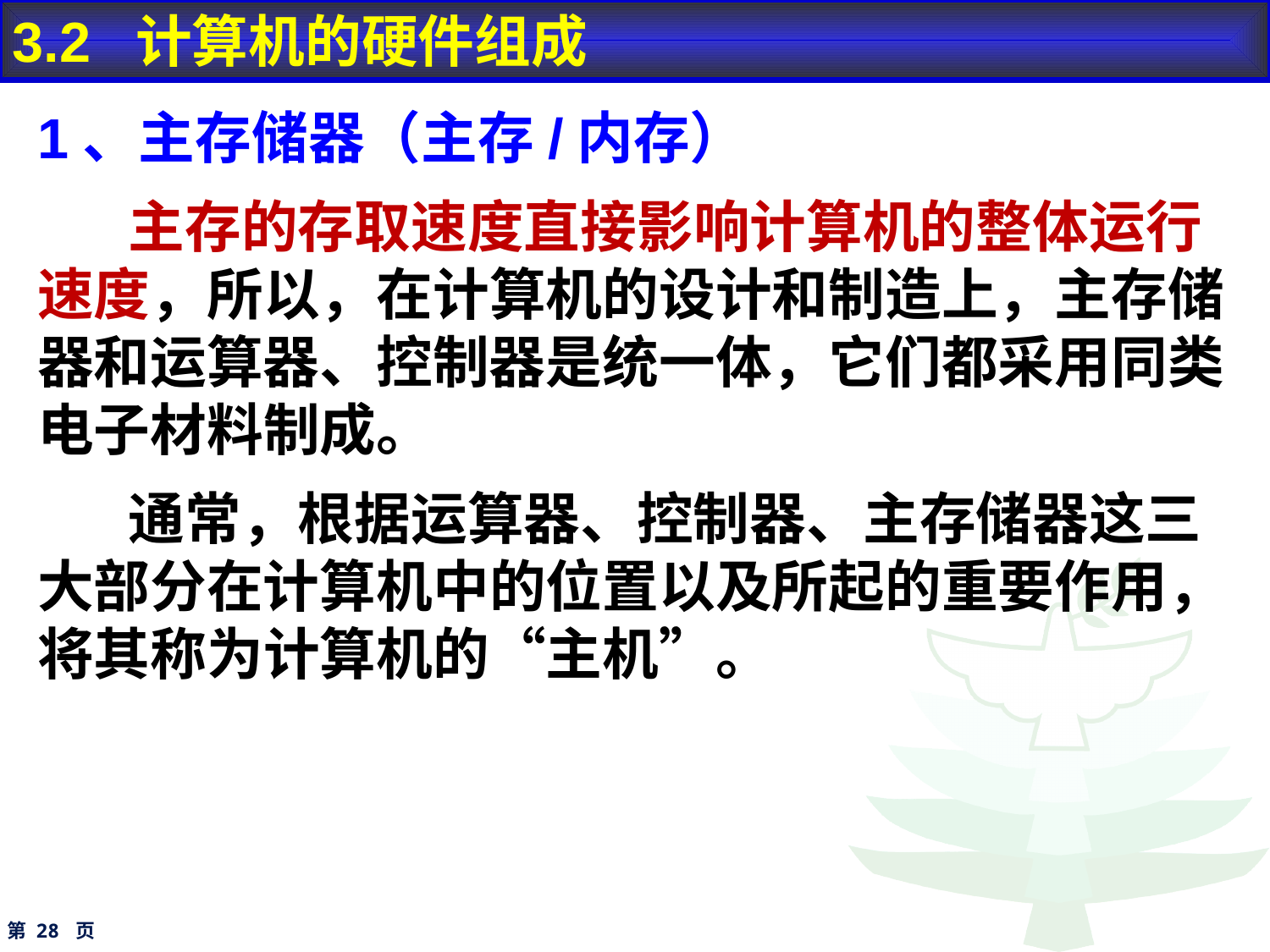

3.2  计算机的硬件组成

1、主存储器（主存/内存）
      主存的存取速度直接影响计算机的整体运行速度，所以，在计算机的设计和制造上，主存储器和运算器、控制器是统一体，它们都采用同类电子材料制成。
      通常，根据运算器、控制器、主存储器这三大部分在计算机中的位置以及所起的重要作用，将其称为计算机的“主机”。